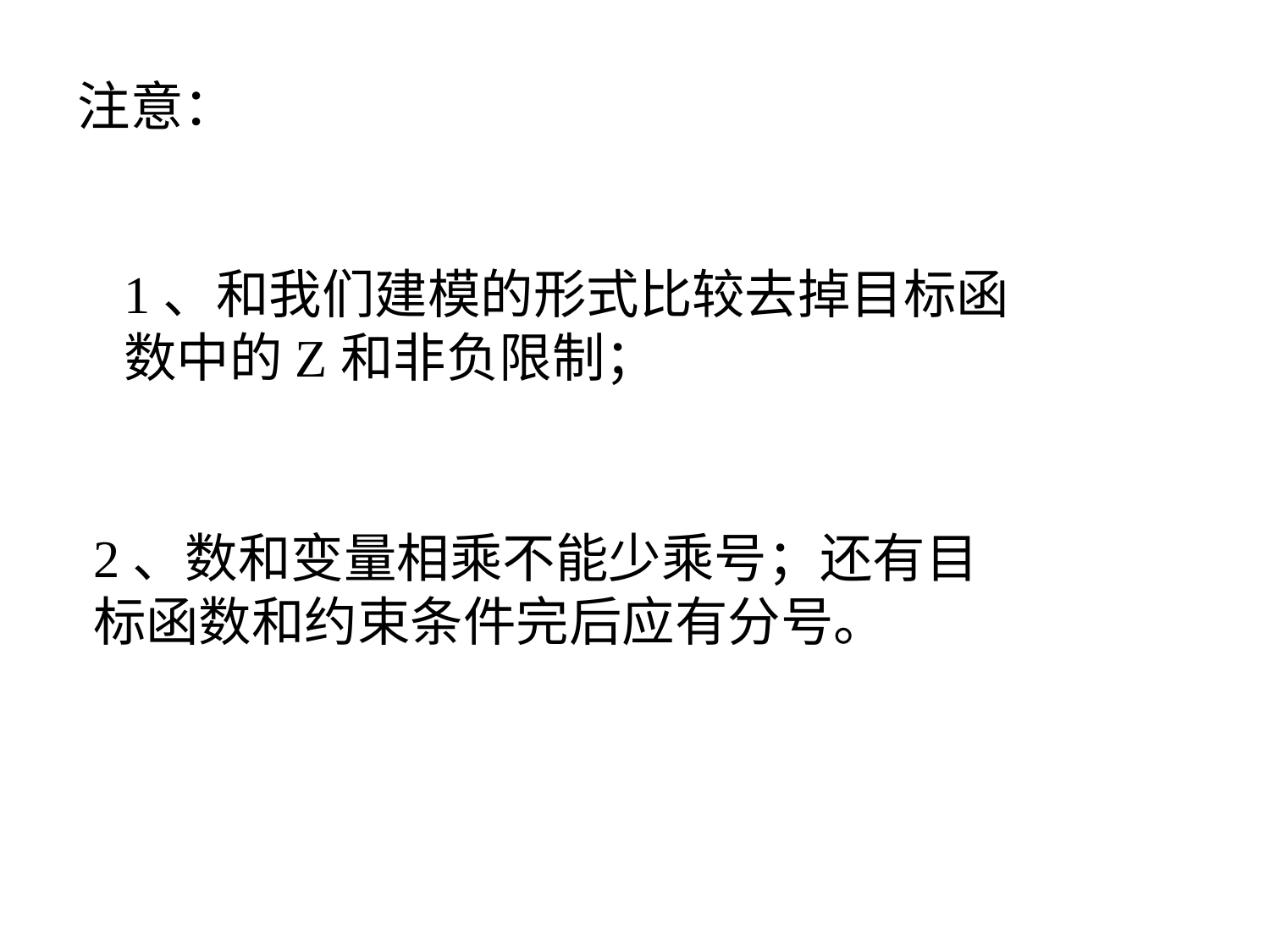

注意：
1、和我们建模的形式比较去掉目标函数中的Z和非负限制；
2、数和变量相乘不能少乘号；还有目标函数和约束条件完后应有分号。